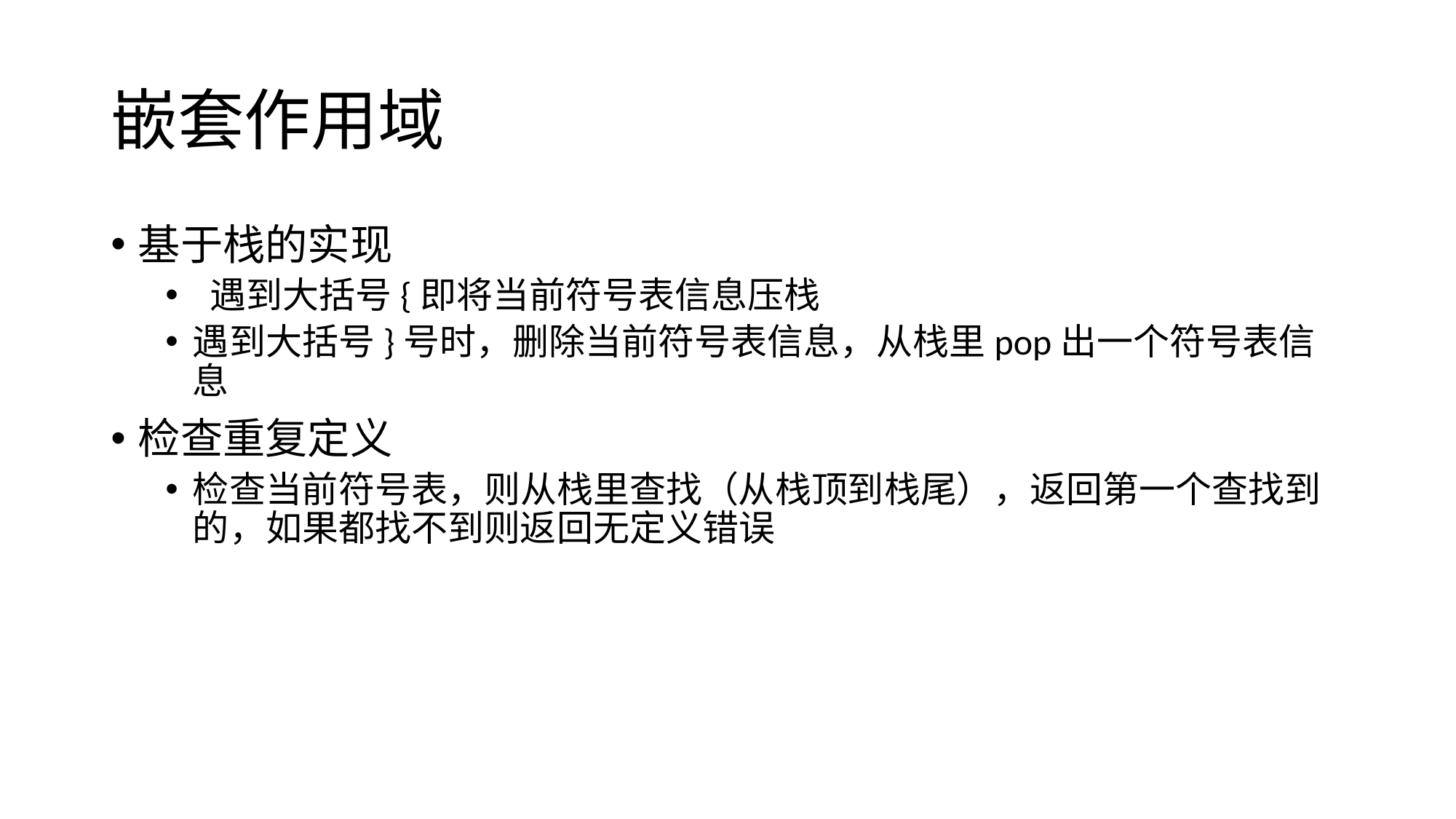

# 嵌套作用域
基于栈的实现
 遇到大括号{即将当前符号表信息压栈
遇到大括号}号时，删除当前符号表信息，从栈里pop出一个符号表信息
检查重复定义
检查当前符号表，则从栈里查找（从栈顶到栈尾），返回第一个查找到的，如果都找不到则返回无定义错误